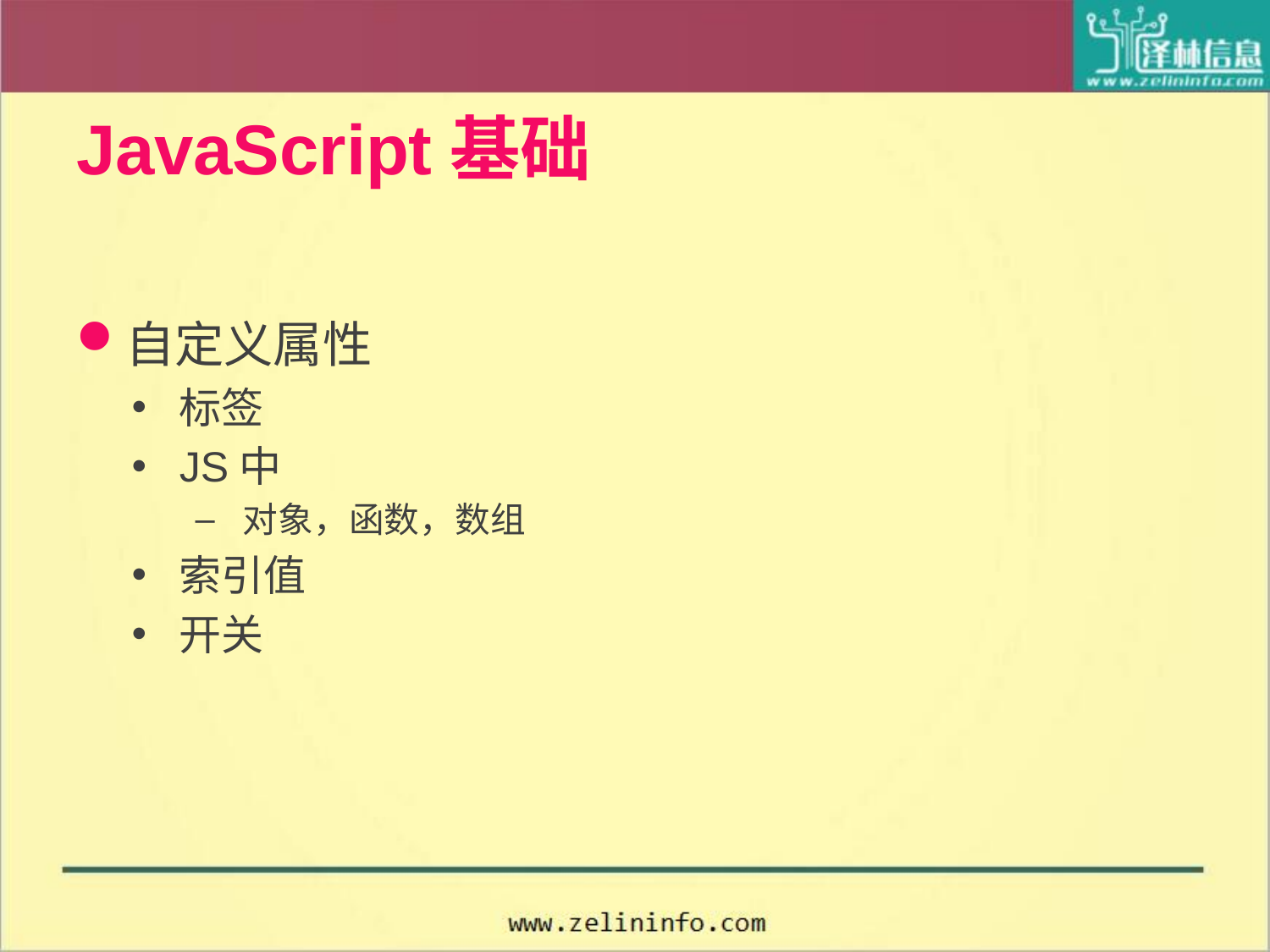

# JavaScript基础

自定义属性
标签
JS中
对象，函数，数组
索引值
开关